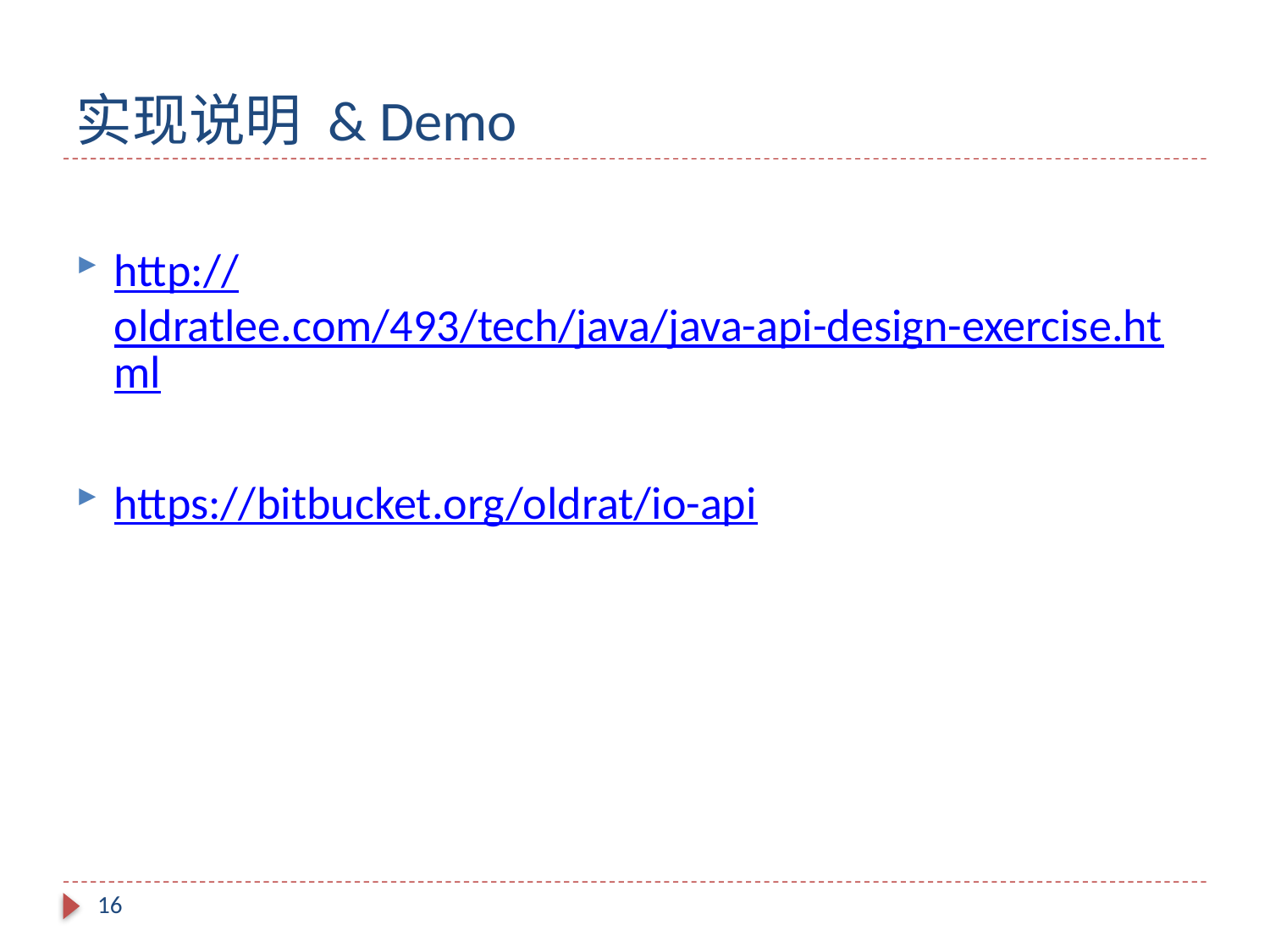

# 实现说明 & Demo

http://oldratlee.com/493/tech/java/java-api-design-exercise.html

https://bitbucket.org/oldrat/io-api

16